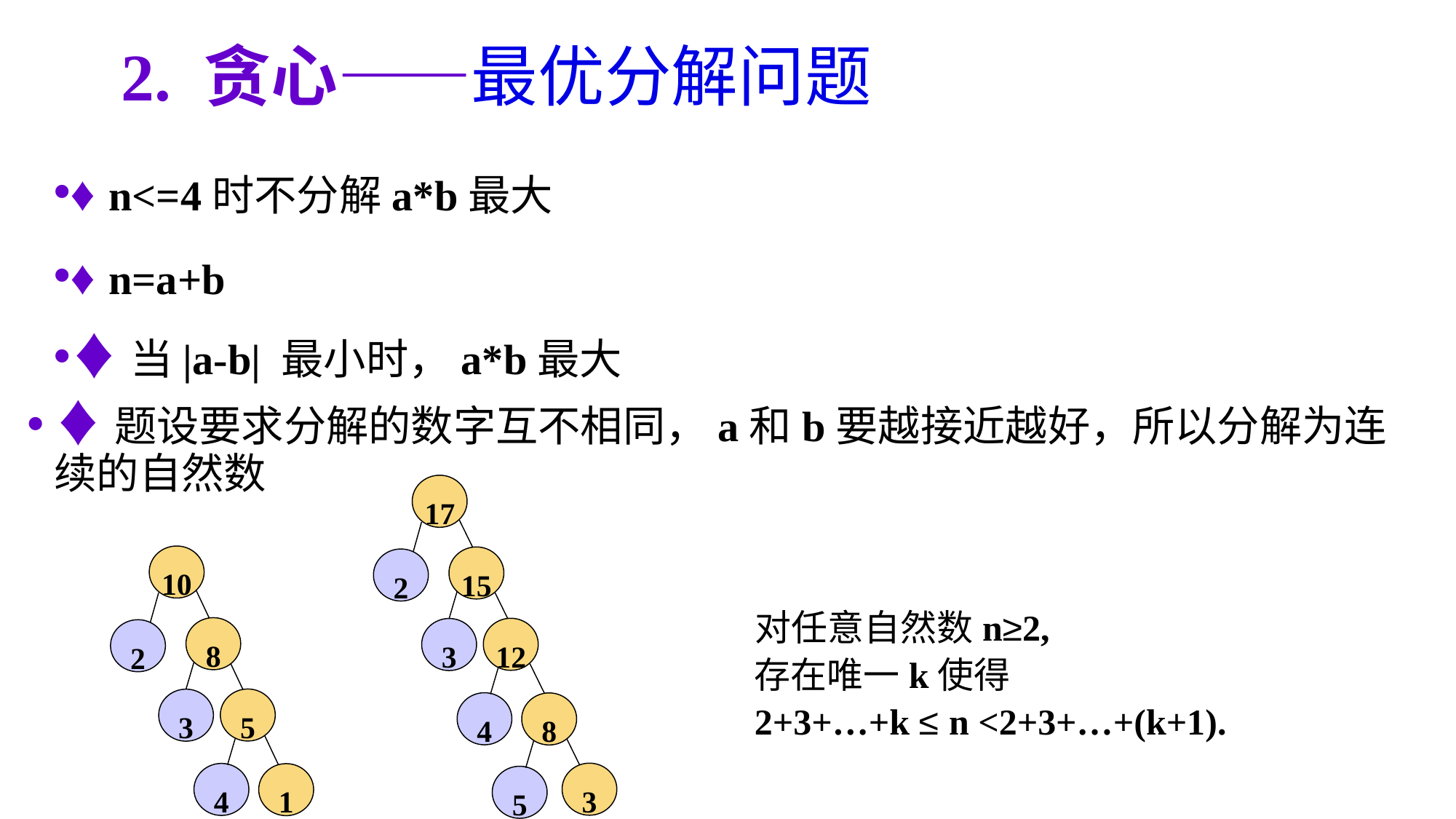

# 2. 贪心——最优分解问题
♦ n<=4时不分解a*b最大
♦ n=a+b
♦当|a-b| 最小时，a*b最大
♦题设要求分解的数字互不相同，a和b要越接近越好，所以分解为连续的自然数

17

15
2

12
3

4
8

3
5

10

8
2

5
3

4
1
对任意自然数n≥2,
存在唯一k使得
2+3+…+k ≤ n <2+3+…+(k+1).